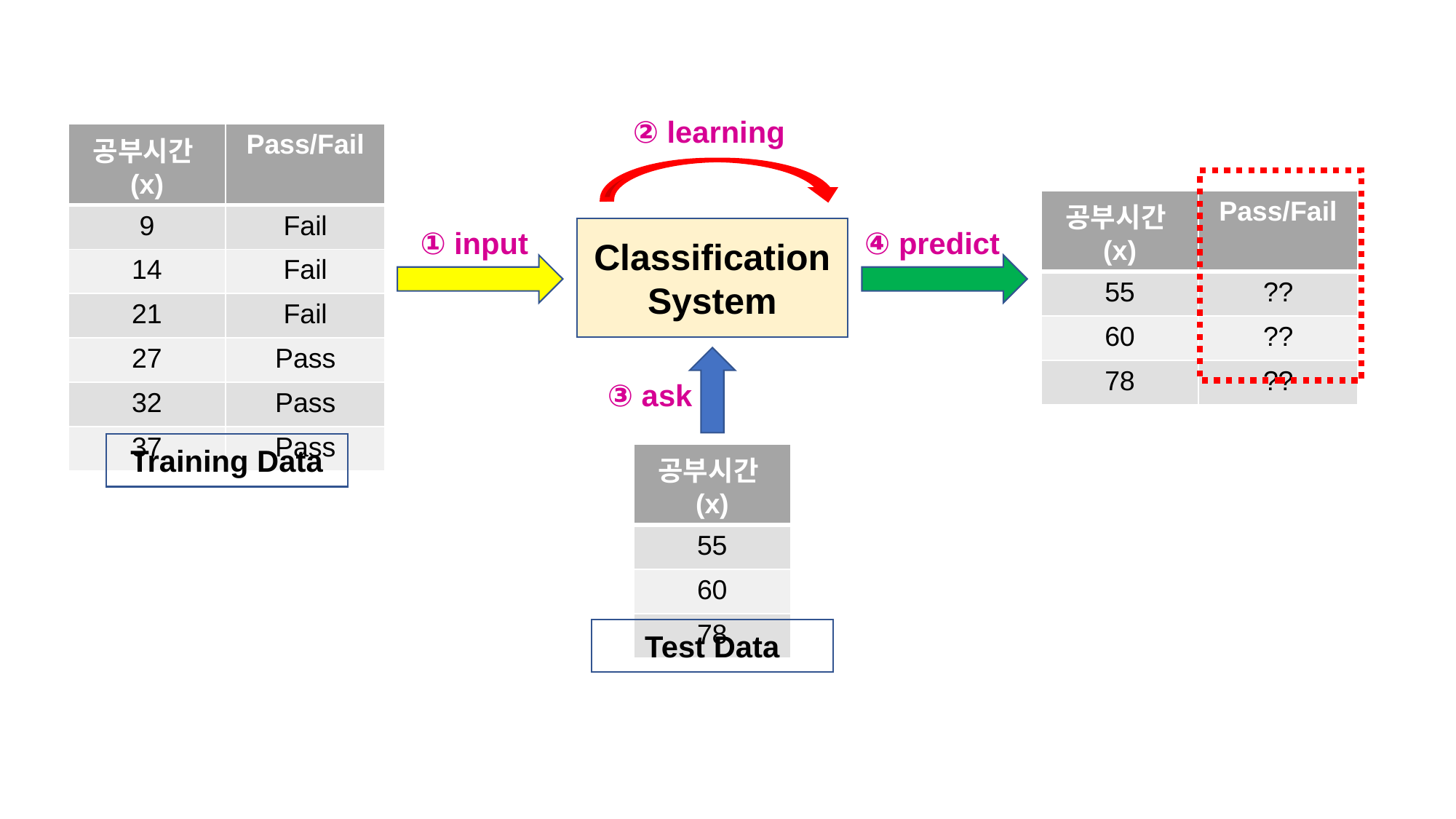

② learning
| 공부시간(x) | Pass/Fail |
| --- | --- |
| 9 | Fail |
| 14 | Fail |
| 21 | Fail |
| 27 | Pass |
| 32 | Pass |
| 37 | Pass |

| 공부시간(x) | Pass/Fail |
| --- | --- |
| 55 | ?? |
| 60 | ?? |
| 78 | ?? |
① input
Classification
System
④ predict

③ ask
Training Data
| 공부시간(x) |
| --- |
| 55 |
| 60 |
| 78 |
Test Data